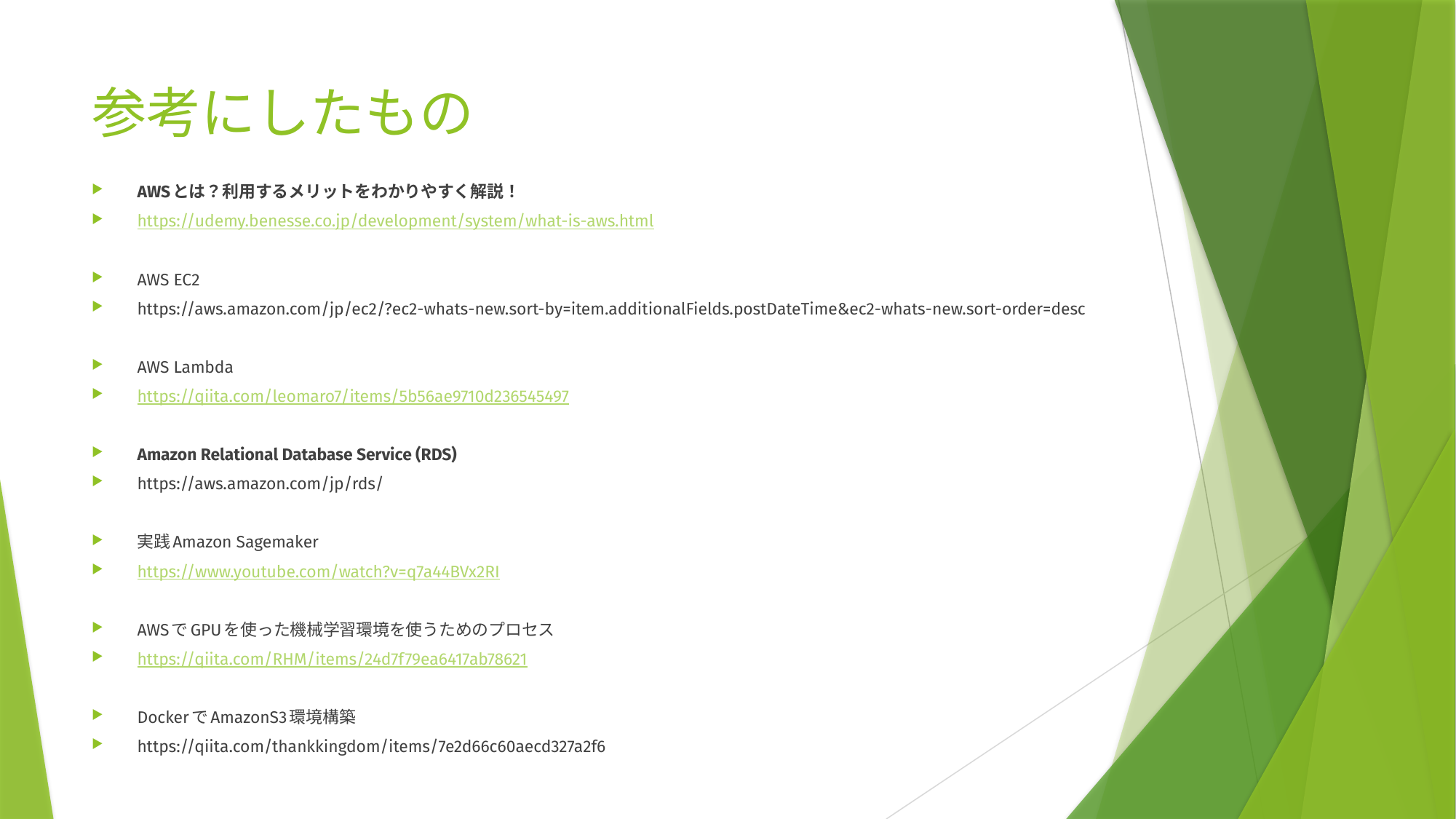

# 参考にしたもの
AWSとは？利用するメリットをわかりやすく解説！
https://udemy.benesse.co.jp/development/system/what-is-aws.html

AWS EC2
https://aws.amazon.com/jp/ec2/?ec2-whats-new.sort-by=item.additionalFields.postDateTime&ec2-whats-new.sort-order=desc

AWS Lambda
https://qiita.com/leomaro7/items/5b56ae9710d236545497

Amazon Relational Database Service (RDS)
https://aws.amazon.com/jp/rds/

実践Amazon Sagemaker
https://www.youtube.com/watch?v=q7a44BVx2RI

AWSでGPUを使った機械学習環境を使うためのプロセス
https://qiita.com/RHM/items/24d7f79ea6417ab78621

DockerでAmazonS3環境構築
https://qiita.com/thankkingdom/items/7e2d66c60aecd327a2f6